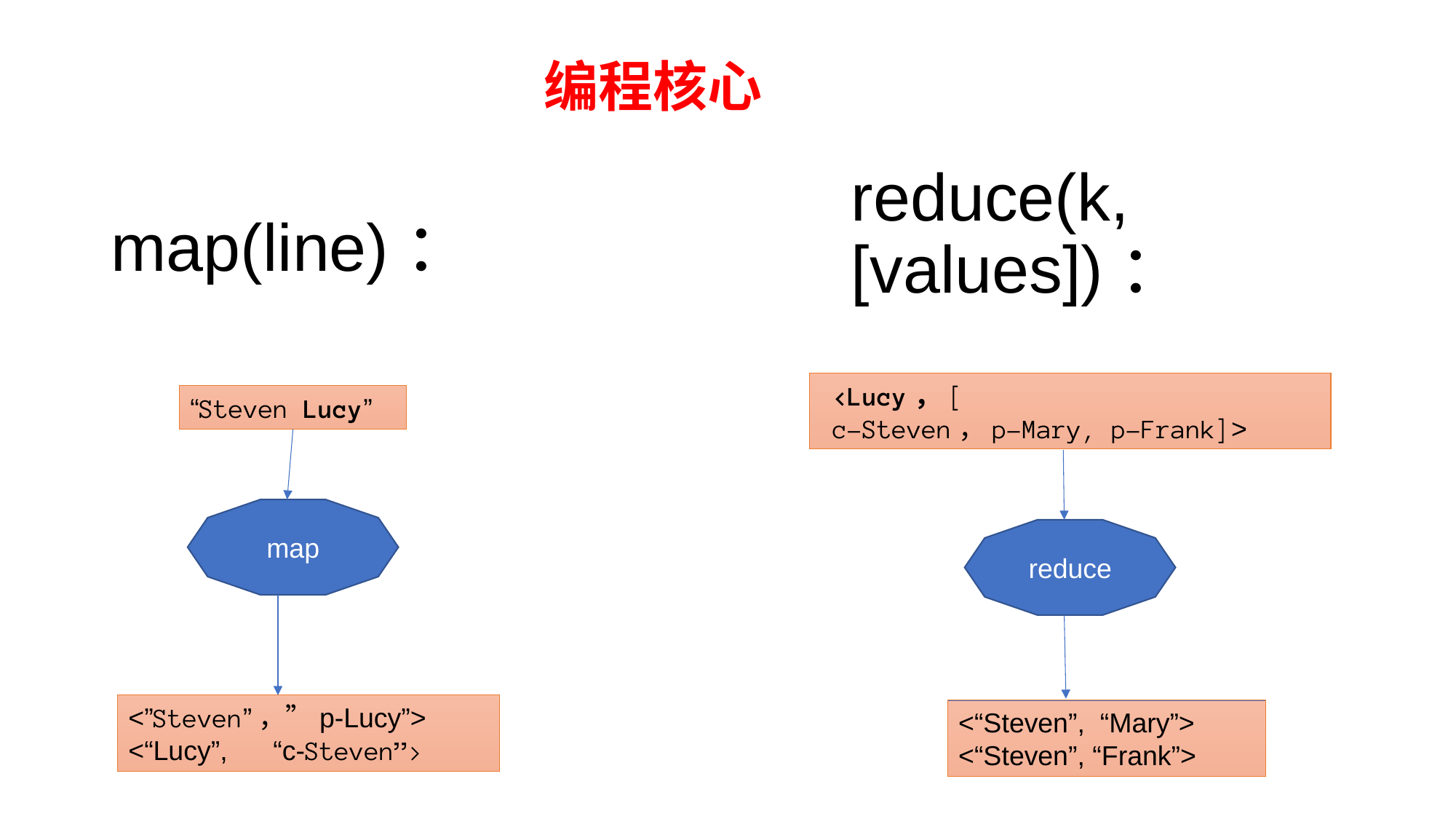

编程核心
reduce(k, [values])：
# map(line)：
<Lucy，[
c-Steven，p-Mary, p-Frank]>
“Steven Lucy”
map
reduce
<”Steven”，”p-Lucy”>
<“Lucy”,      “c-Steven”>
<“Steven”,  “Mary”>
<“Steven”, “Frank”>